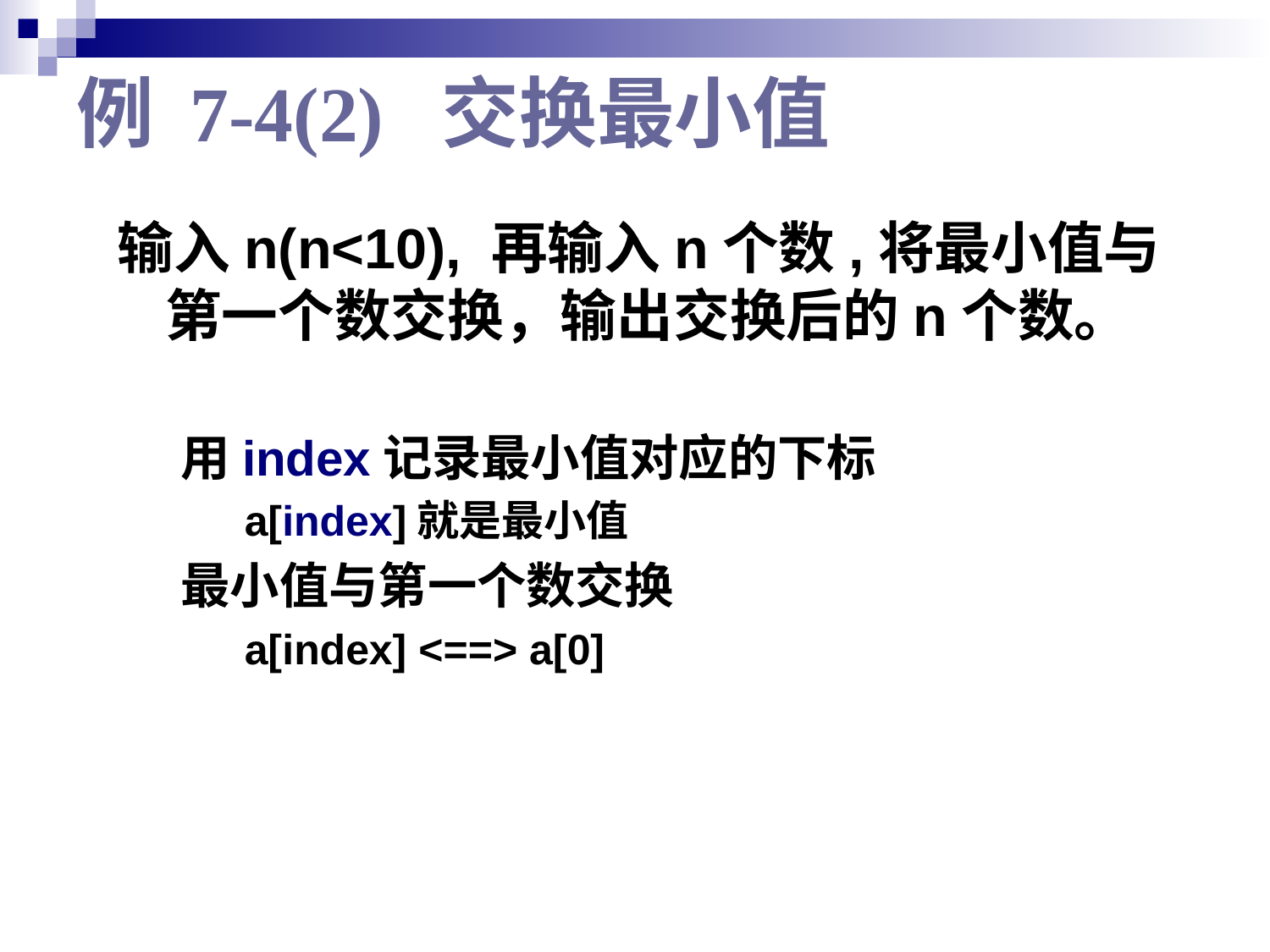

# 例 7-4(2)  交换最小值
输入n(n<10), 再输入n个数,将最小值与第一个数交换，输出交换后的n个数。

用index记录最小值对应的下标
a[index]就是最小值
最小值与第一个数交换
a[index] <==> a[0]